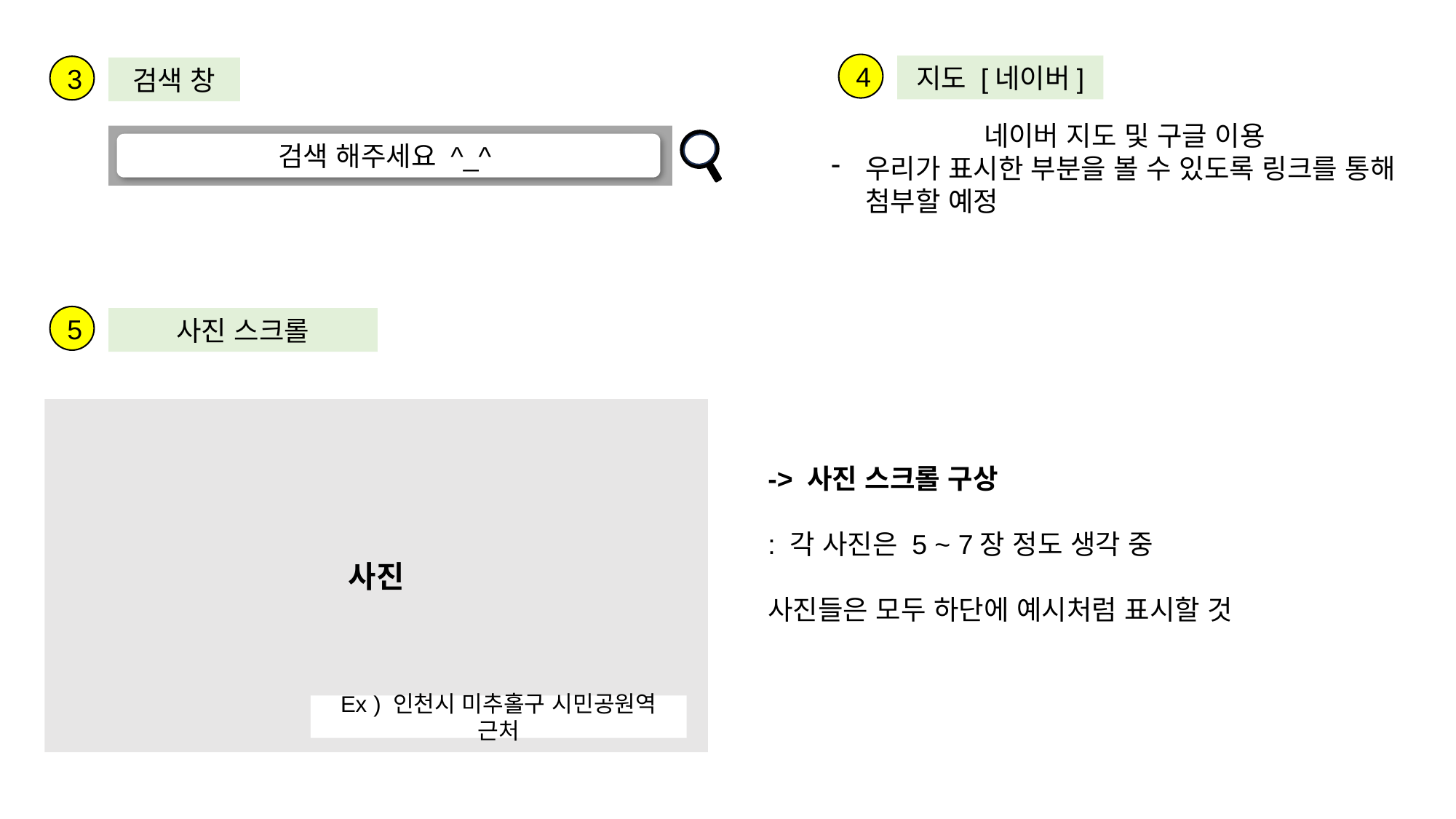

4
지도 [네이버]
3
검색 창
네이버 지도 및 구글 이용
우리가 표시한 부분을 볼 수 있도록 링크를 통해 첨부할 예정

검색 해주세요 ^_^
5
사진 스크롤
사진
-> 사진 스크롤 구상

: 각 사진은 5 ~ 7장 정도 생각 중

사진들은 모두 하단에 예시처럼 표시할 것
Ex ) 인천시 미추홀구 시민공원역 근처